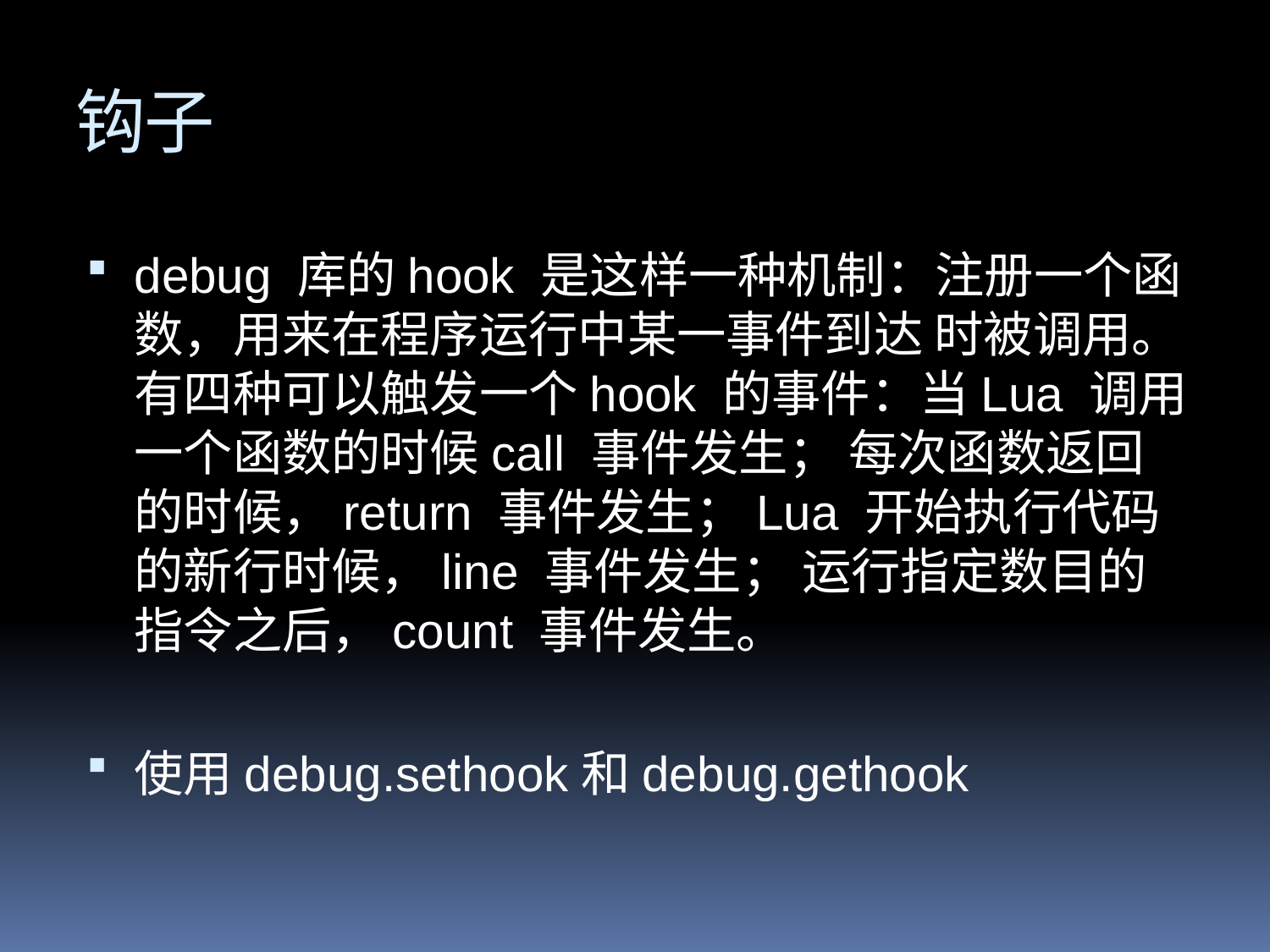

# 钩子
debug 库的hook 是这样一种机制：注册一个函数，用来在程序运行中某一事件到达 时被调用。有四种可以触发一个hook 的事件：当Lua 调用一个函数的时候call 事件发生； 每次函数返回的时候，return 事件发生；Lua 开始执行代码的新行时候，line 事件发生； 运行指定数目的指令之后，count 事件发生。

使用debug.sethook和debug.gethook